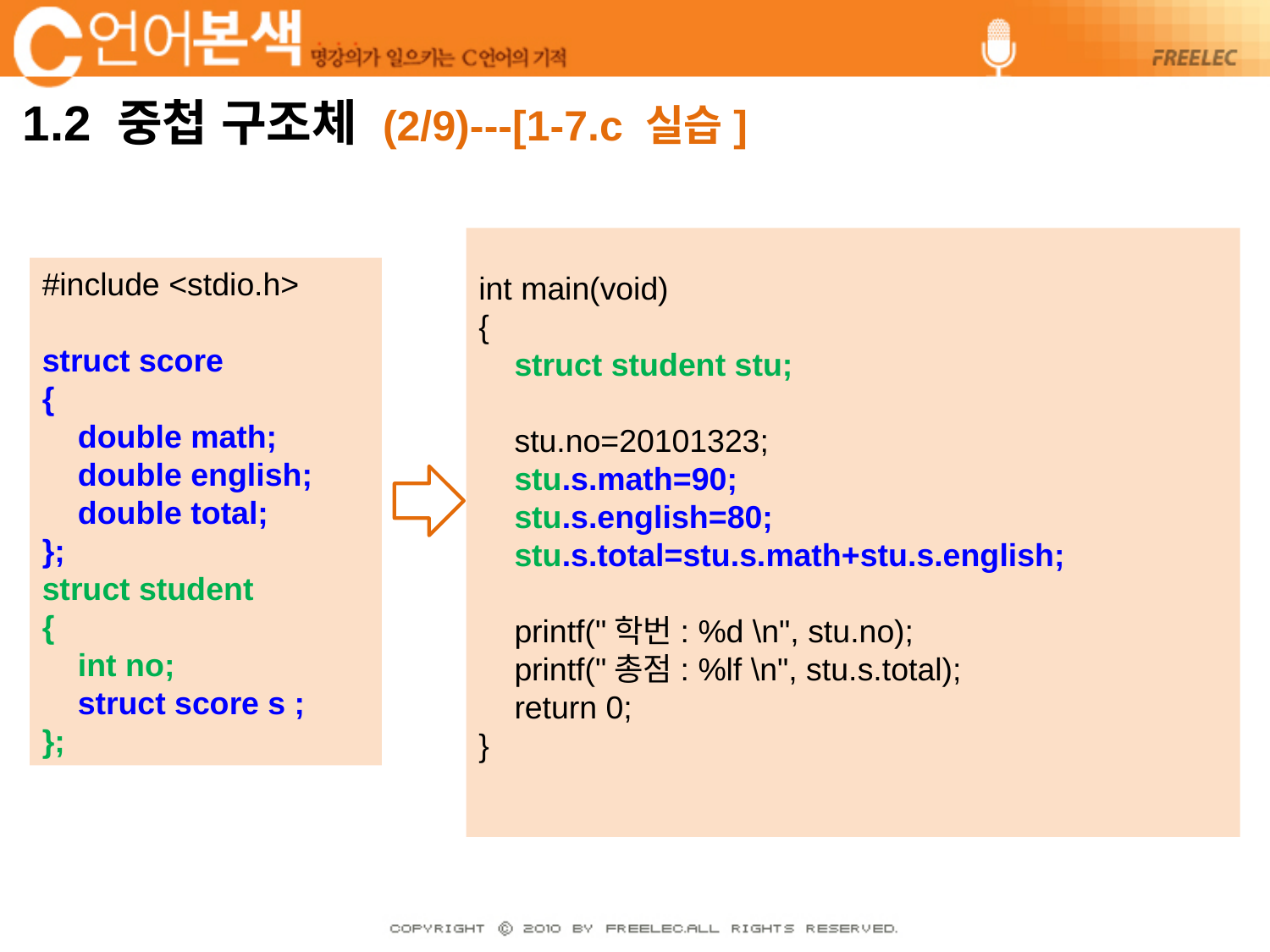

# 1.2 중첩 구조체 (2/9)---[1-7.c 실습]

int main(void)
{
    struct student stu;

    stu.no=20101323;
    stu.s.math=90;
    stu.s.english=80;
    stu.s.total=stu.s.math+stu.s.english;

    printf("학번: %d \n", stu.no);
    printf("총점: %lf \n", stu.s.total);
    return 0;
}

#include <stdio.h>
struct score
{
    double math;
    double english;
    double total;
};
struct student
{
    int no;
    struct score s ;
};